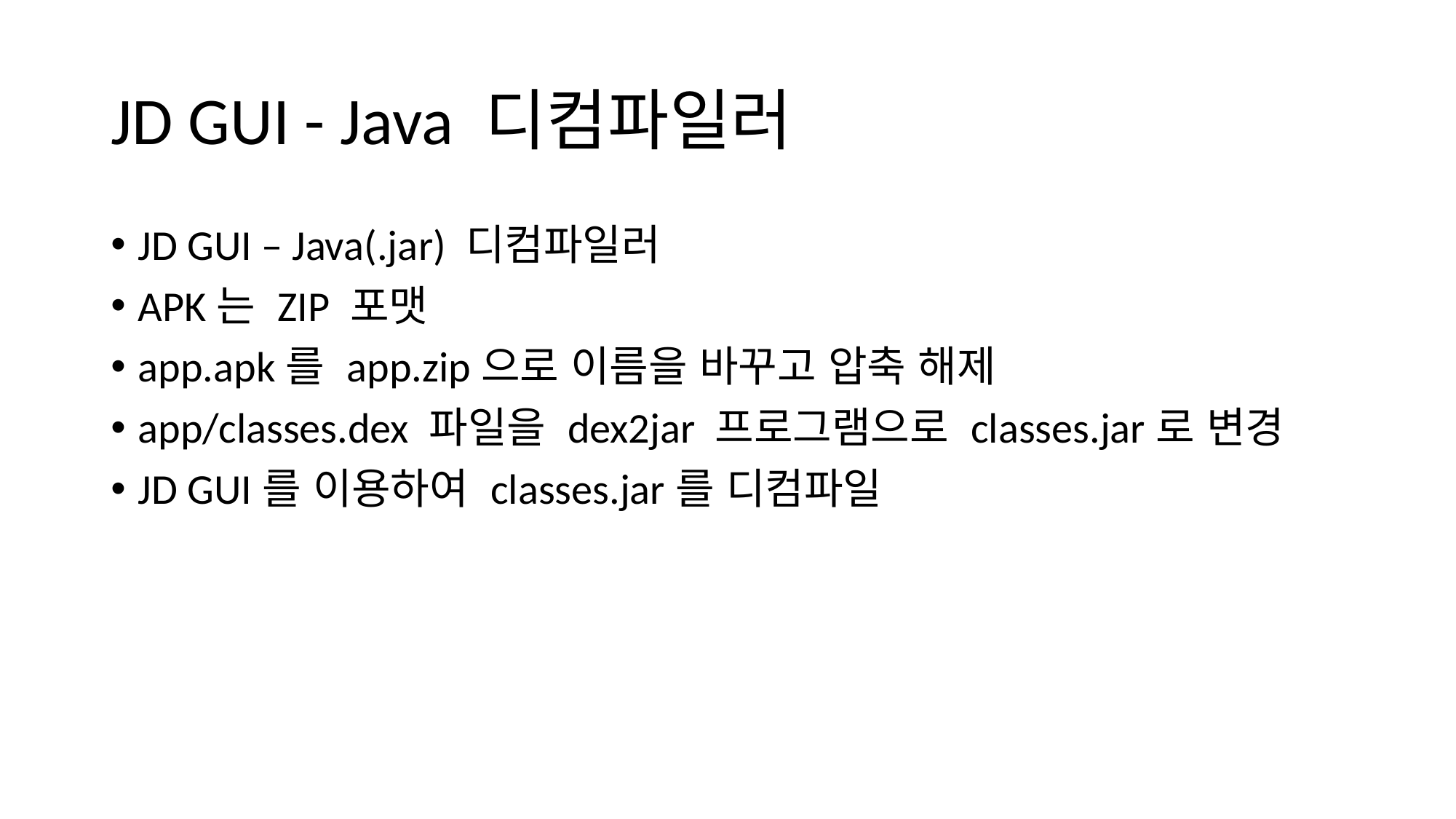

# JD GUI - Java 디컴파일러
JD GUI – Java(.jar) 디컴파일러
APK는 ZIP 포맷
app.apk를 app.zip으로 이름을 바꾸고 압축 해제
app/classes.dex 파일을 dex2jar 프로그램으로 classes.jar로 변경
JD GUI를 이용하여 classes.jar를 디컴파일